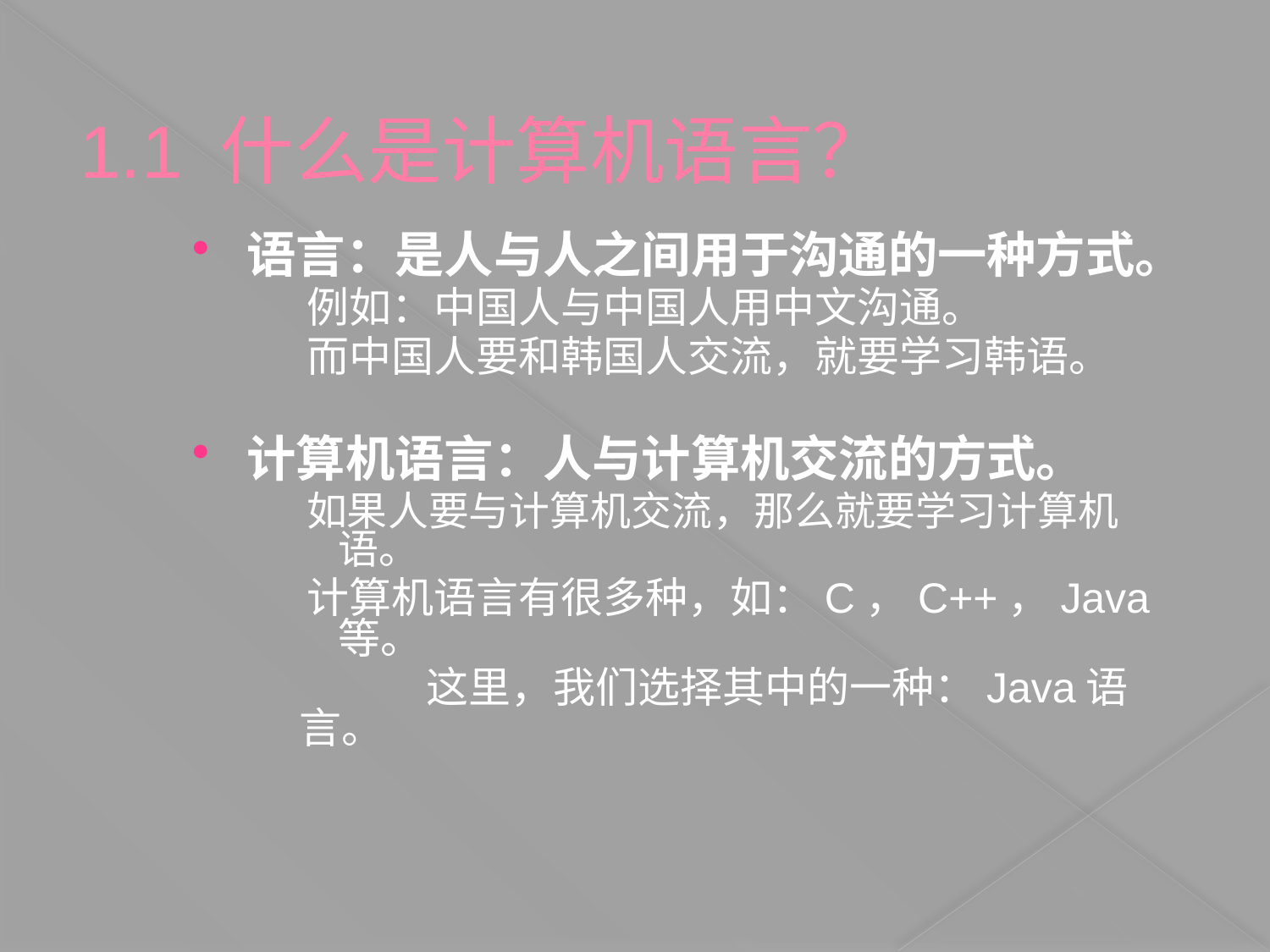

1.1 什么是计算机语言？
# 语言：是人与人之间用于沟通的一种方式。
例如：中国人与中国人用中文沟通。
而中国人要和韩国人交流，就要学习韩语。

计算机语言：人与计算机交流的方式。
如果人要与计算机交流，那么就要学习计算机语。
计算机语言有很多种，如：C，C++，Java等。
		这里，我们选择其中的一种：Java语言。